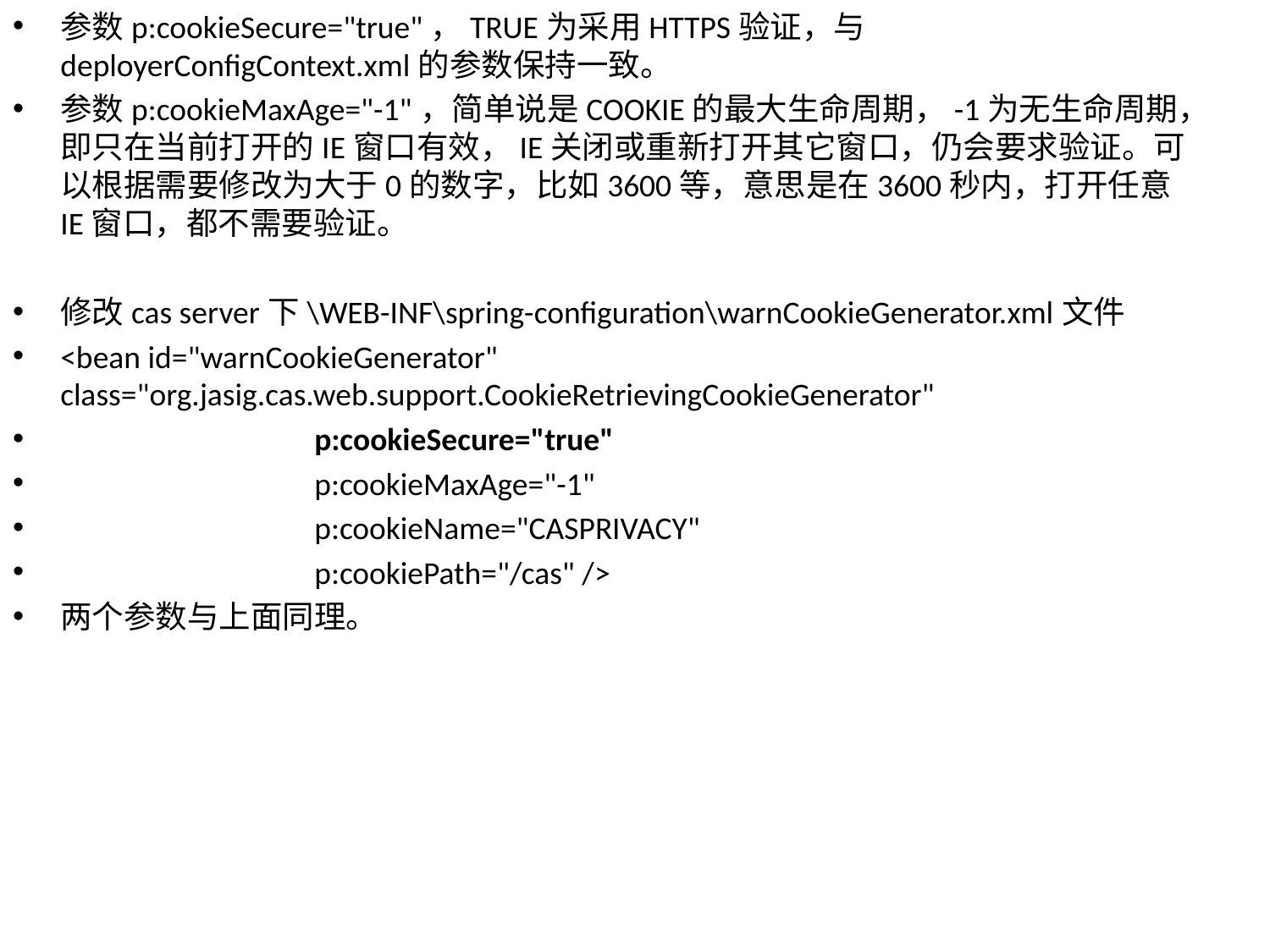

参数p:cookieSecure="true"，TRUE为采用HTTPS验证，与deployerConfigContext.xml的参数保持一致。
参数p:cookieMaxAge="-1"，简单说是COOKIE的最大生命周期，-1为无生命周期，即只在当前打开的IE窗口有效，IE关闭或重新打开其它窗口，仍会要求验证。可以根据需要修改为大于0的数字，比如3600等，意思是在3600秒内，打开任意IE窗口，都不需要验证。

修改cas server下\WEB-INF\spring-configuration\warnCookieGenerator.xml文件
<bean id="warnCookieGenerator" class="org.jasig.cas.web.support.CookieRetrievingCookieGenerator"
		p:cookieSecure="true"
		p:cookieMaxAge="-1"
		p:cookieName="CASPRIVACY"
		p:cookiePath="/cas" />
两个参数与上面同理。